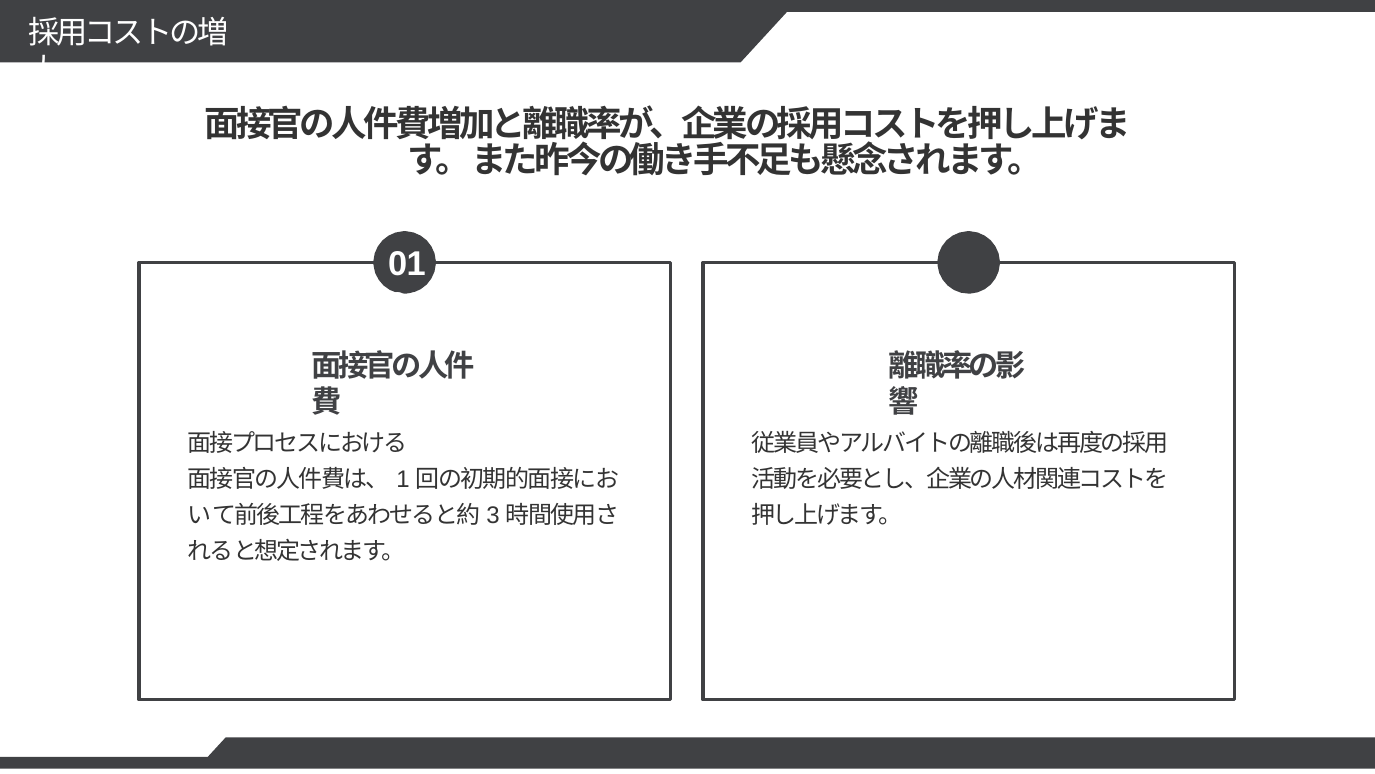

採用コストの増大
# 面接官の人件費増加と離職率が、企業の採用コストを押し上げます。また昨今の働き手不足も懸念されます。

01	02
面接官の人件費
離職率の影響
面接プロセスにおける
面接官の人件費は、1回の初期的面接において前後工程をあわせると約3時間使用されると想定されます。
従業員やアルバイトの離職後は再度の採用活動を必要とし、企業の人材関連コストを押し上げます。